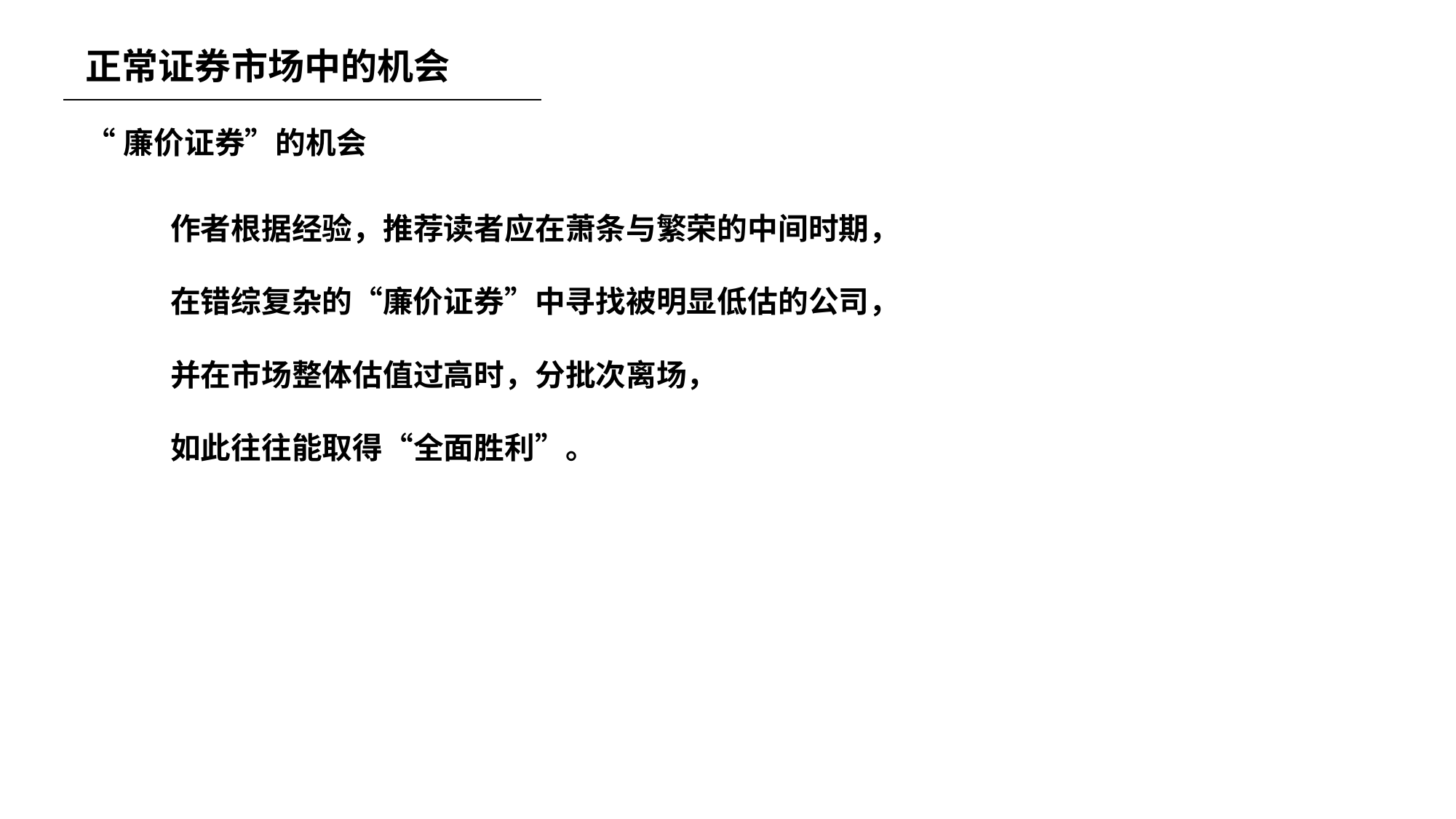

正常证券市场中的机会
“廉价证券”的机会
作者根据经验，推荐读者应在萧条与繁荣的中间时期，

在错综复杂的“廉价证券”中寻找被明显低估的公司，

并在市场整体估值过高时，分批次离场，

如此往往能取得“全面胜利”。
5